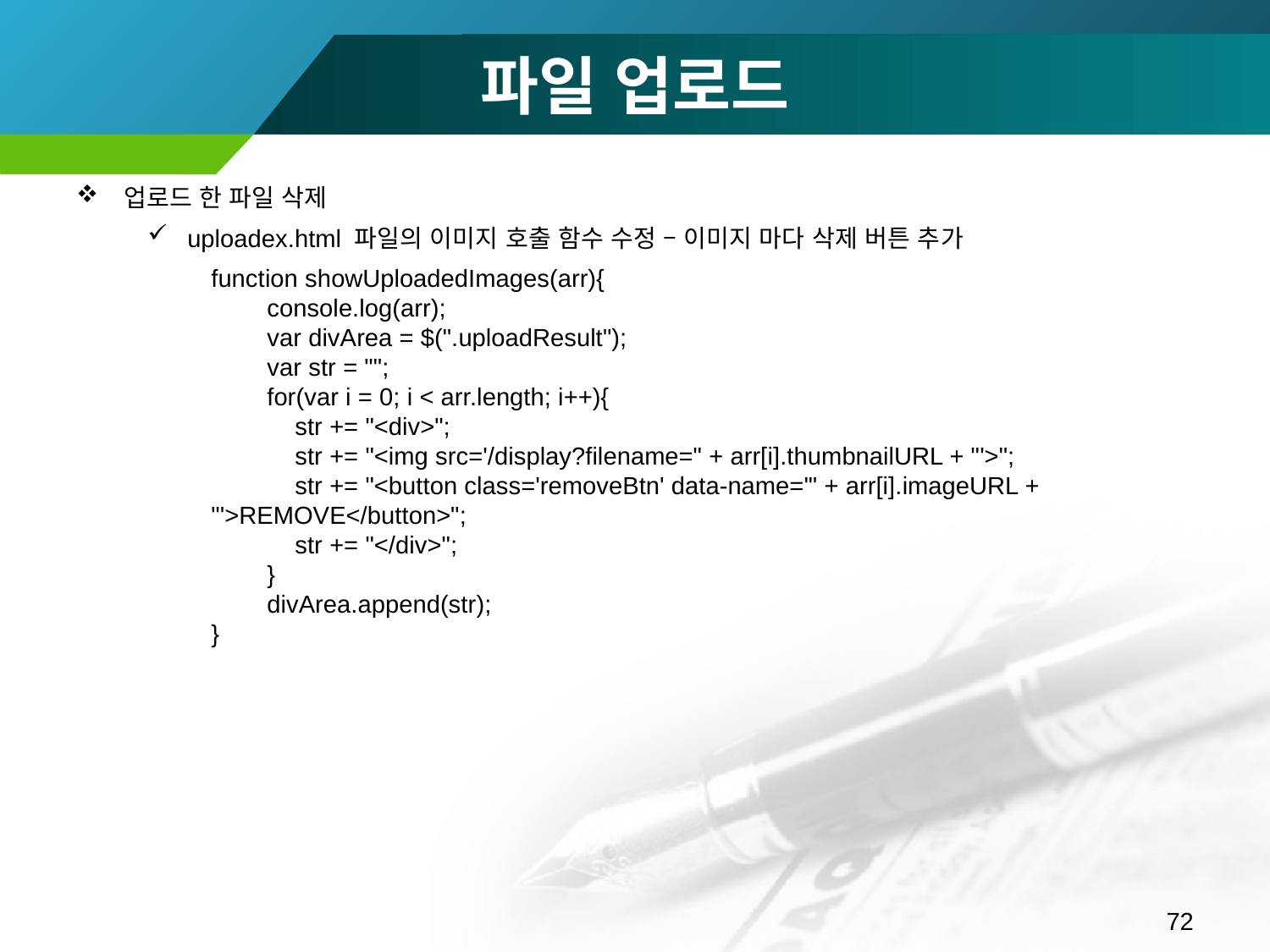

# 파일 업로드
업로드 한 파일 삭제
uploadex.html 파일의 이미지 호출 함수 수정 – 이미지 마다 삭제 버튼 추가
function showUploadedImages(arr){
        console.log(arr);
        var divArea = $(".uploadResult");
        var str = "";
        for(var i = 0; i < arr.length; i++){
            str += "<div>";
            str += "<img src='/display?filename=" + arr[i].thumbnailURL + "'>";
            str += "<button class='removeBtn' data-name='" + arr[i].imageURL + "'>REMOVE</button>";
            str += "</div>";
        }
        divArea.append(str);
}
72